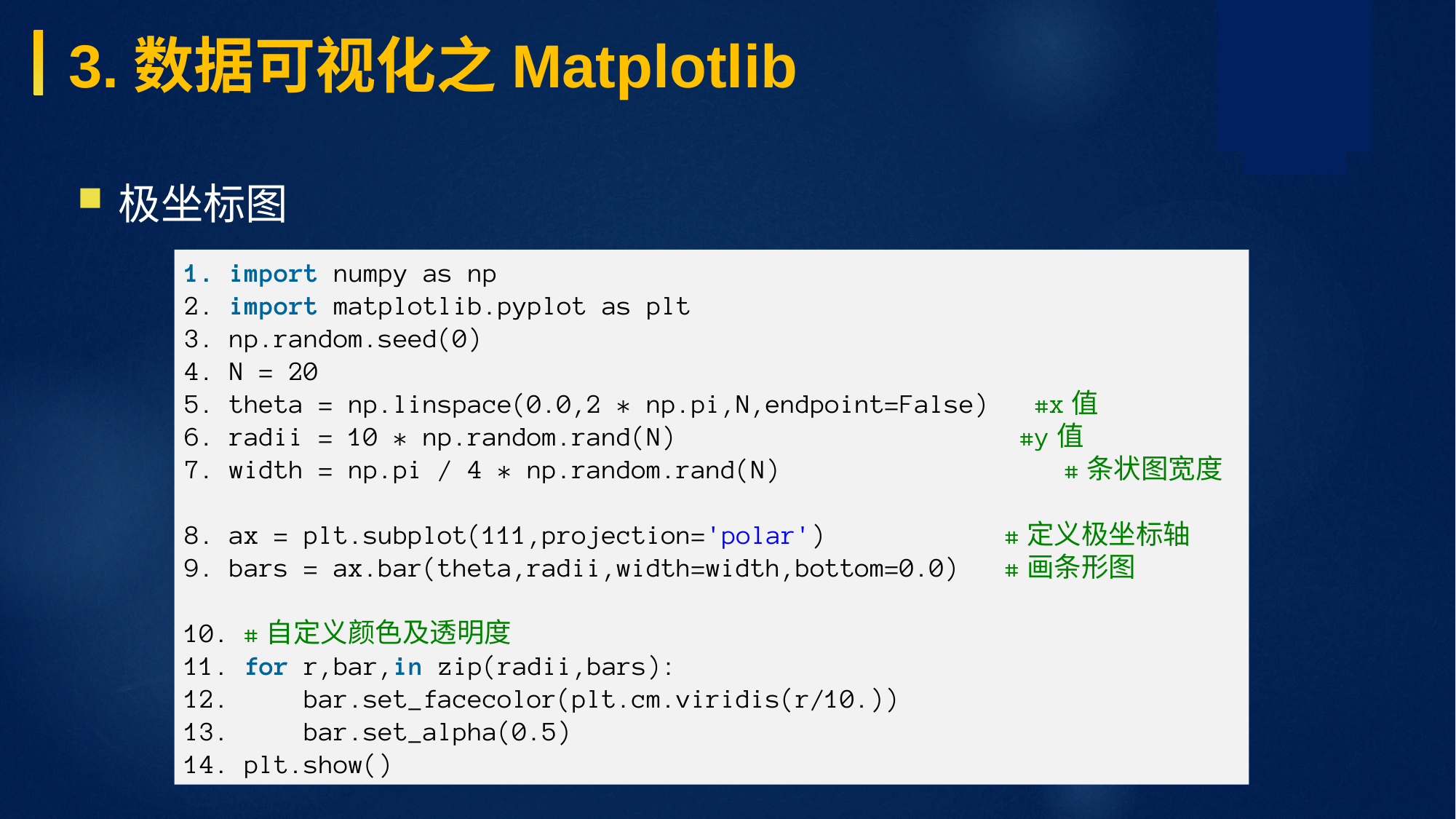

3.数据可视化之Matplotlib
极坐标图

1. import numpy as np    2. import matplotlib.pyplot as plt    3. np.random.seed(0)    4. N = 20    5. theta = np.linspace(0.0,2 * np.pi,N,endpoint=False)   #x值    6. radii = 10 * np.random.rand(N)                       #y值    7. width = np.pi / 4 * np.random.rand(N)                   #条状图宽度    8. ax = plt.subplot(111,projection='polar')            #定义极坐标轴    9. bars = ax.bar(theta,radii,width=width,bottom=0.0)   #画条形图                         10. #自定义颜色及透明度    11. for r,bar,in zip(radii,bars):    12.     bar.set_facecolor(plt.cm.viridis(r/10.))    13.     bar.set_alpha(0.5)    14. plt.show()